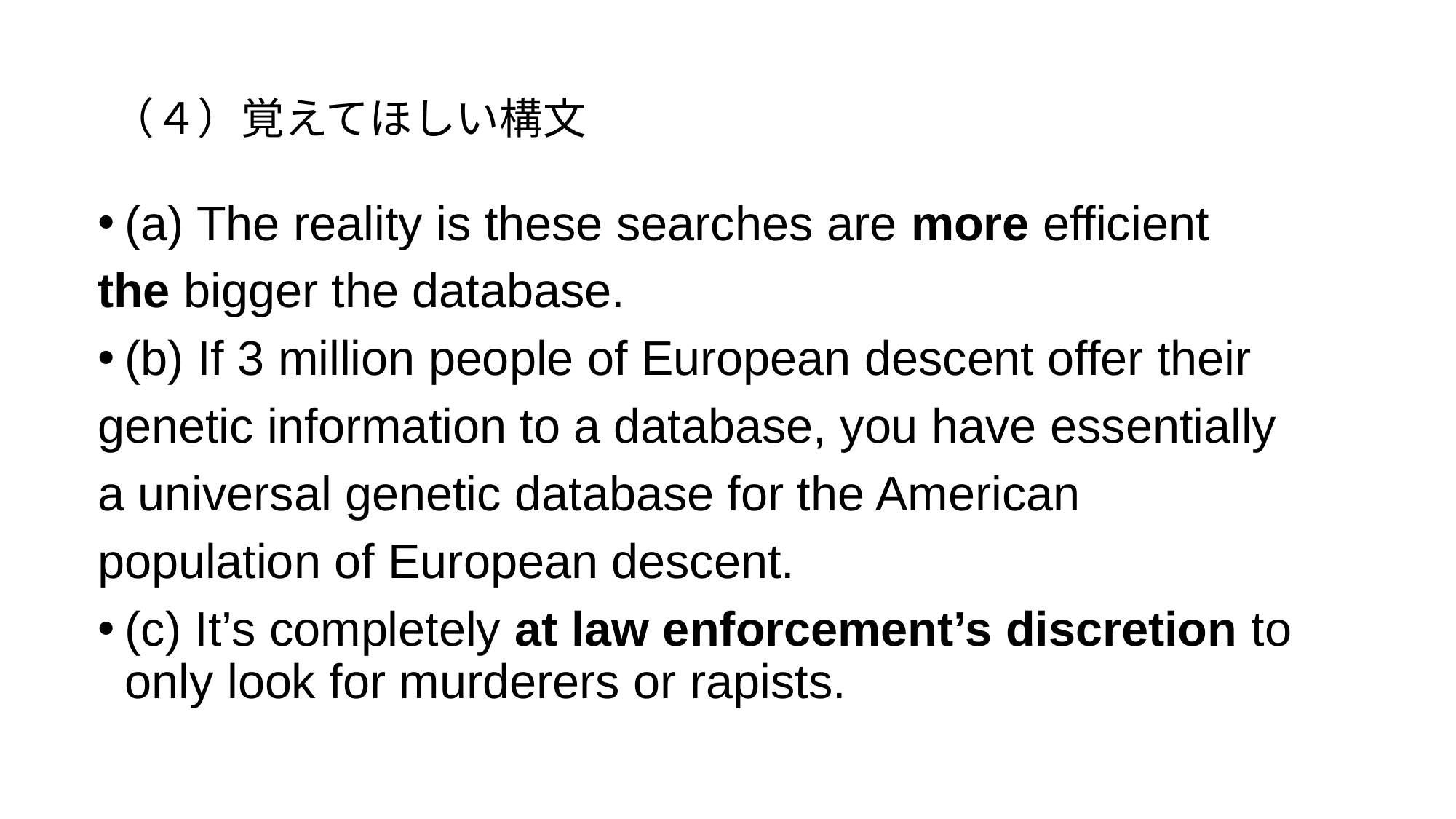

# （４）覚えてほしい構文
(a) The reality is these searches are more efficient
the bigger the database.
(b) If 3 million people of European descent offer their
genetic information to a database, you have essentially
a universal genetic database for the American
population of European descent.
(c) It’s completely at law enforcement’s discretion to only look for murderers or rapists.